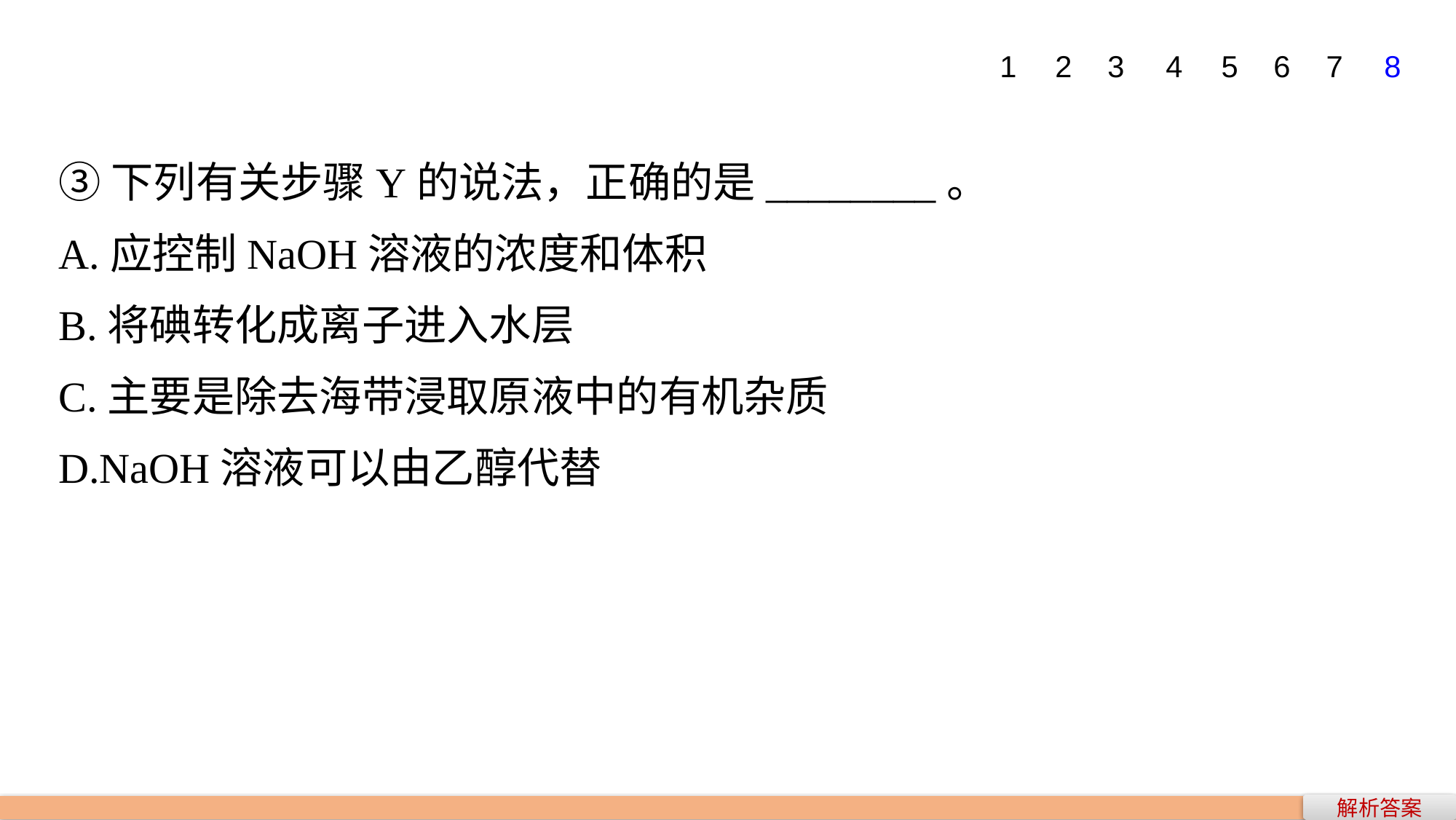

1
2
3
4
5
6
7
8
③下列有关步骤Y的说法，正确的是________。
A.应控制NaOH溶液的浓度和体积
B.将碘转化成离子进入水层
C.主要是除去海带浸取原液中的有机杂质
D.NaOH溶液可以由乙醇代替
解析答案